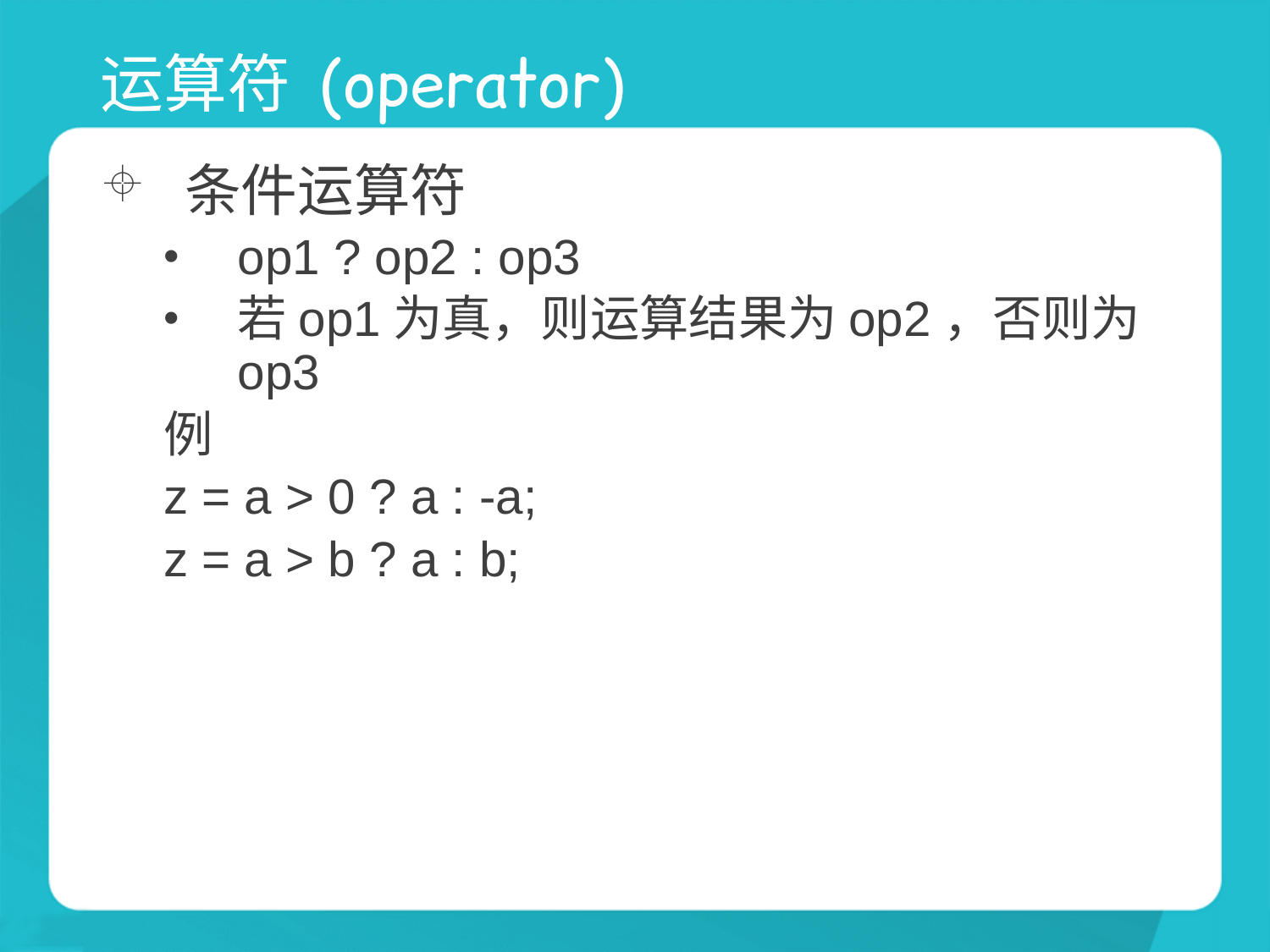

# 运算符 (operator)
条件运算符
op1 ? op2 : op3
若op1为真，则运算结果为op2，否则为op3
例
z = a > 0 ? a : -a;
z = a > b ? a : b;